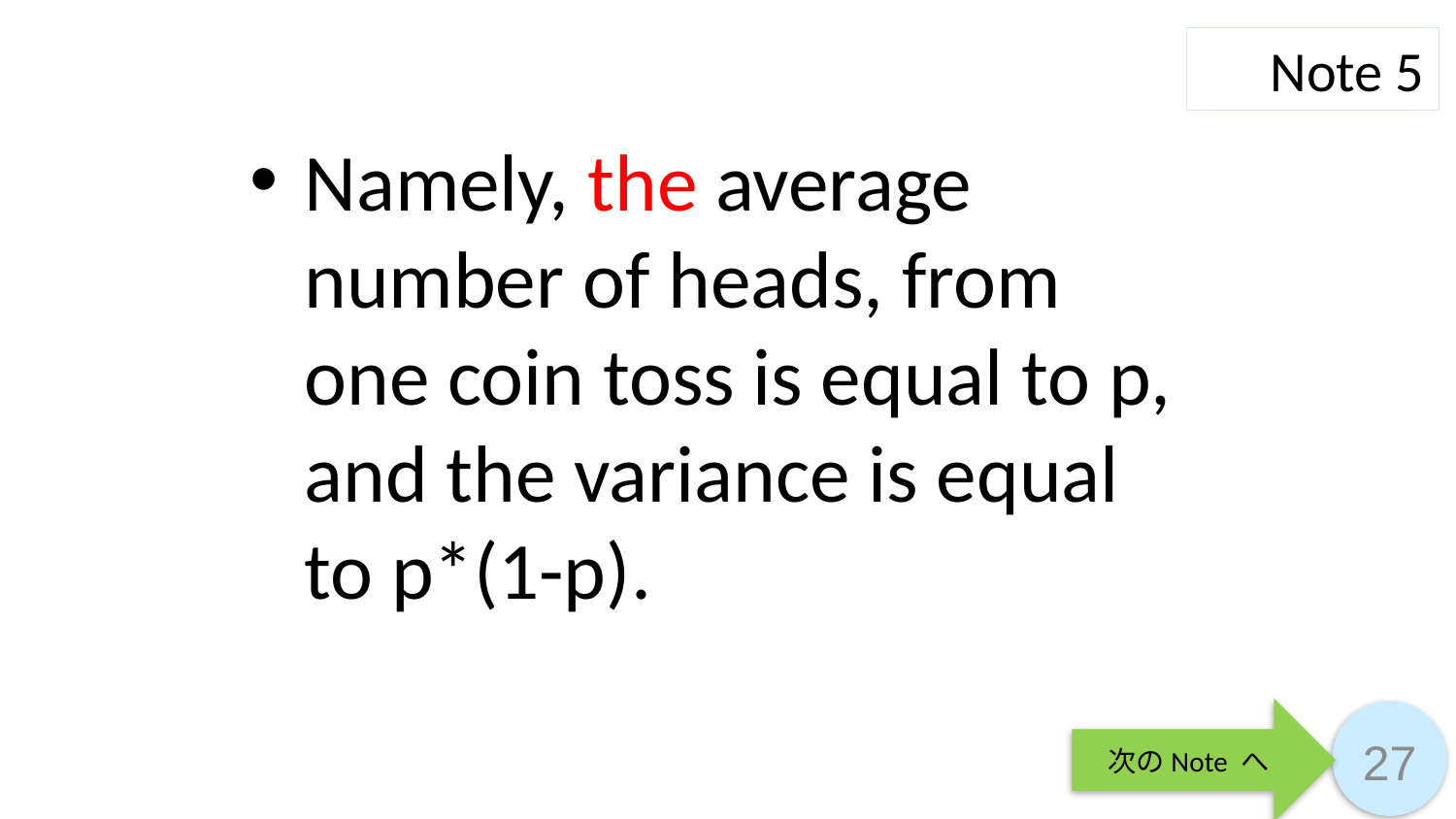

Note 5
Namely, the average number of heads, from one coin toss is equal to p, and the variance is equal to p*(1-p).
次のNote へ
27